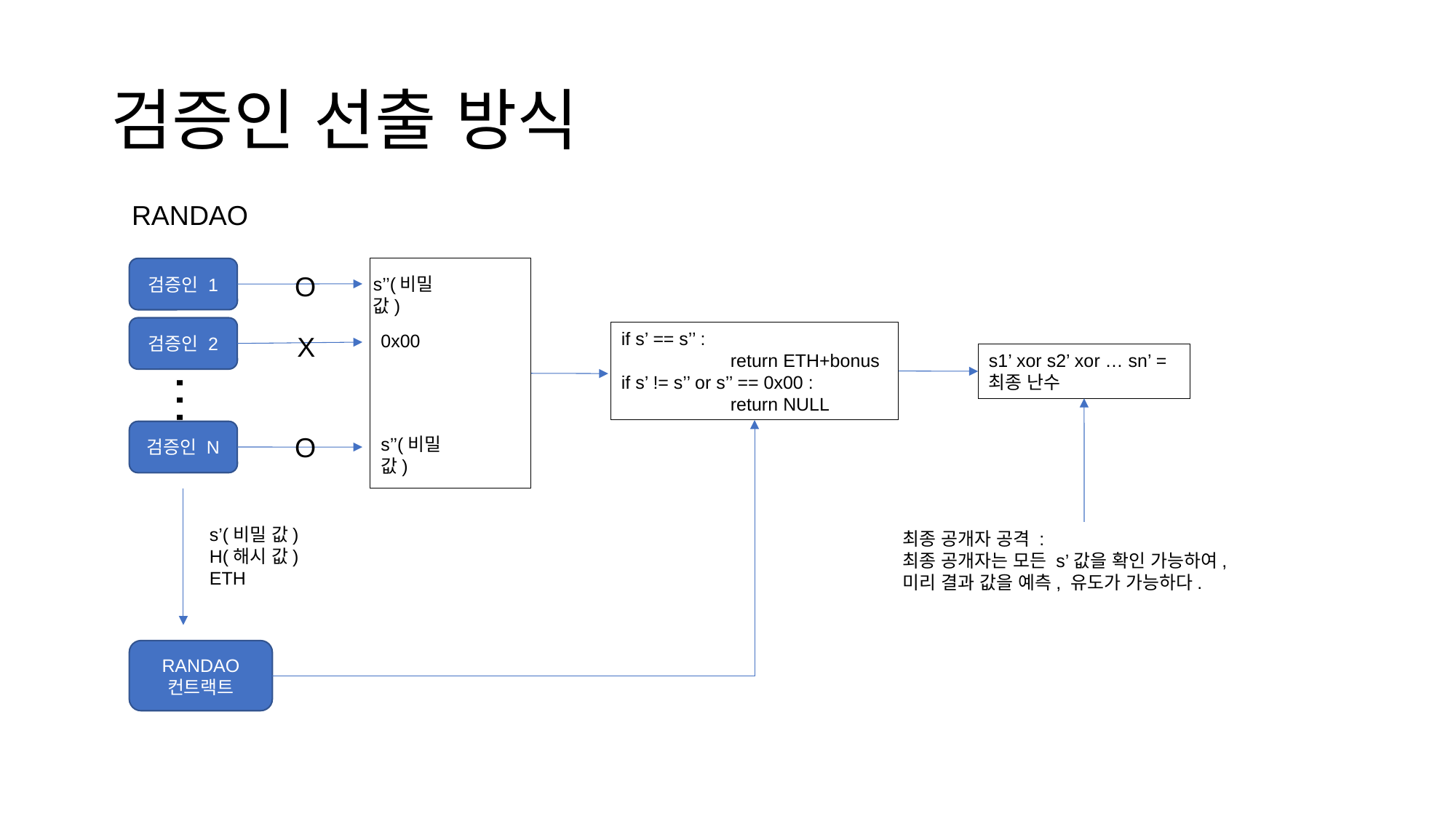

# 검증인 선출 방식
RANDAO
검증인 1

O
s’’(비밀 값)
검증인 2
if s’ == s’’ :
	return ETH+bonus
if s’ != s’’ or s’’ == 0x00 :
	return NULL
0x00
X
s1’ xor s2’ xor … sn’ = 최종 난수
…
검증인 N
O
s’’(비밀 값)
s’(비밀 값)
H(해시 값)
ETH
최종 공개자 공격 :
최종 공개자는 모든 s’값을 확인 가능하여, 미리 결과 값을 예측, 유도가 가능하다.
RANDAO
컨트랙트